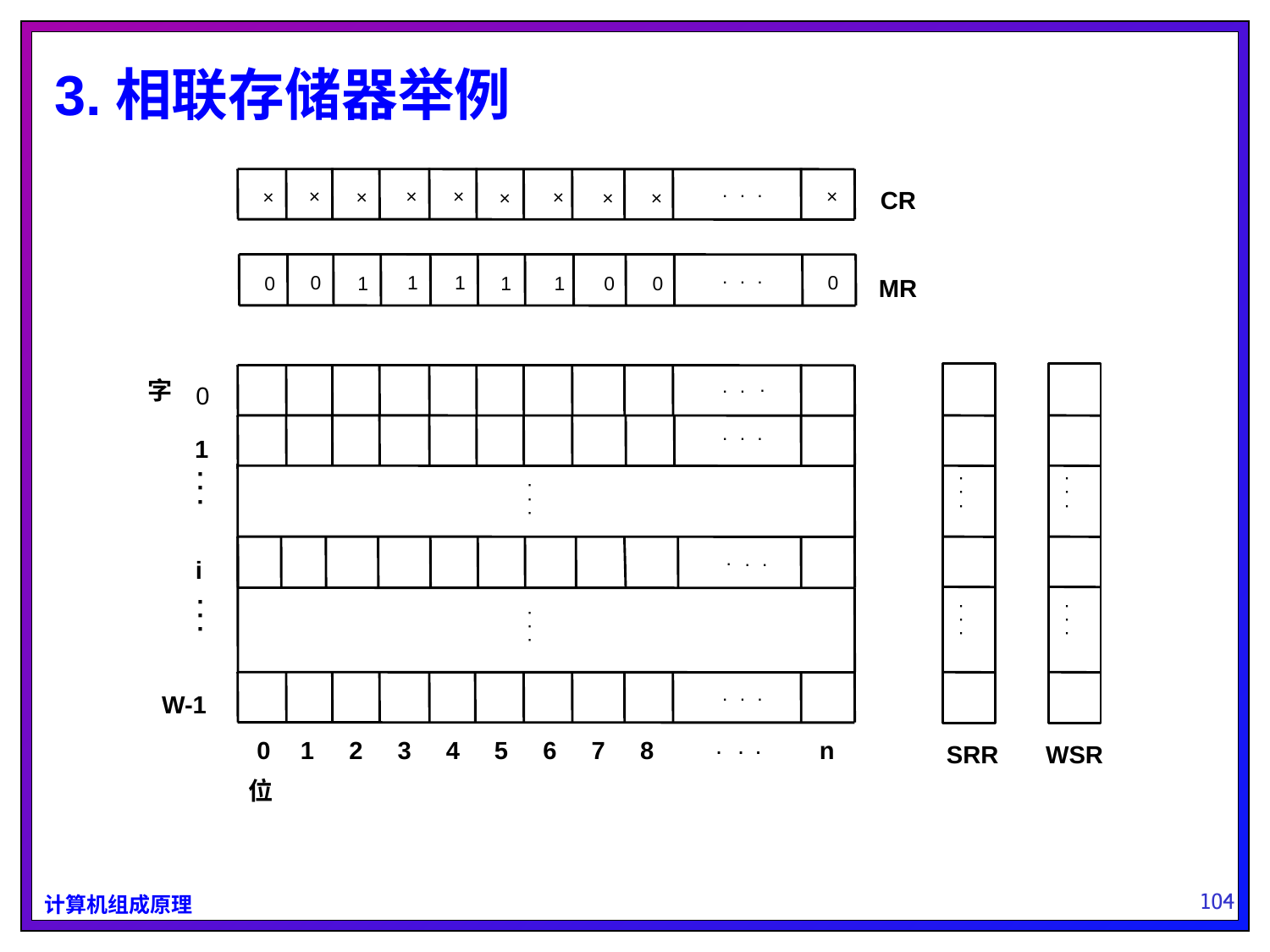

3.相联存储器举例

.
.
.
×
×
×
×
×
×
×
CR
×
×
×

.
.
.
0
1
1
0
0
1
1
1
0
0
MR

.
.
.
字
0

.
.
.
1

.
.
.
.
.
.
.
.
.
.
.
.

.
.
.
i

.
.
.
.
.
.
.
.
.
.
.
.

.
.
.
W-1

.
.
.
0
1
2
3
4
5
6
7
8
n
SRR
WSR
位